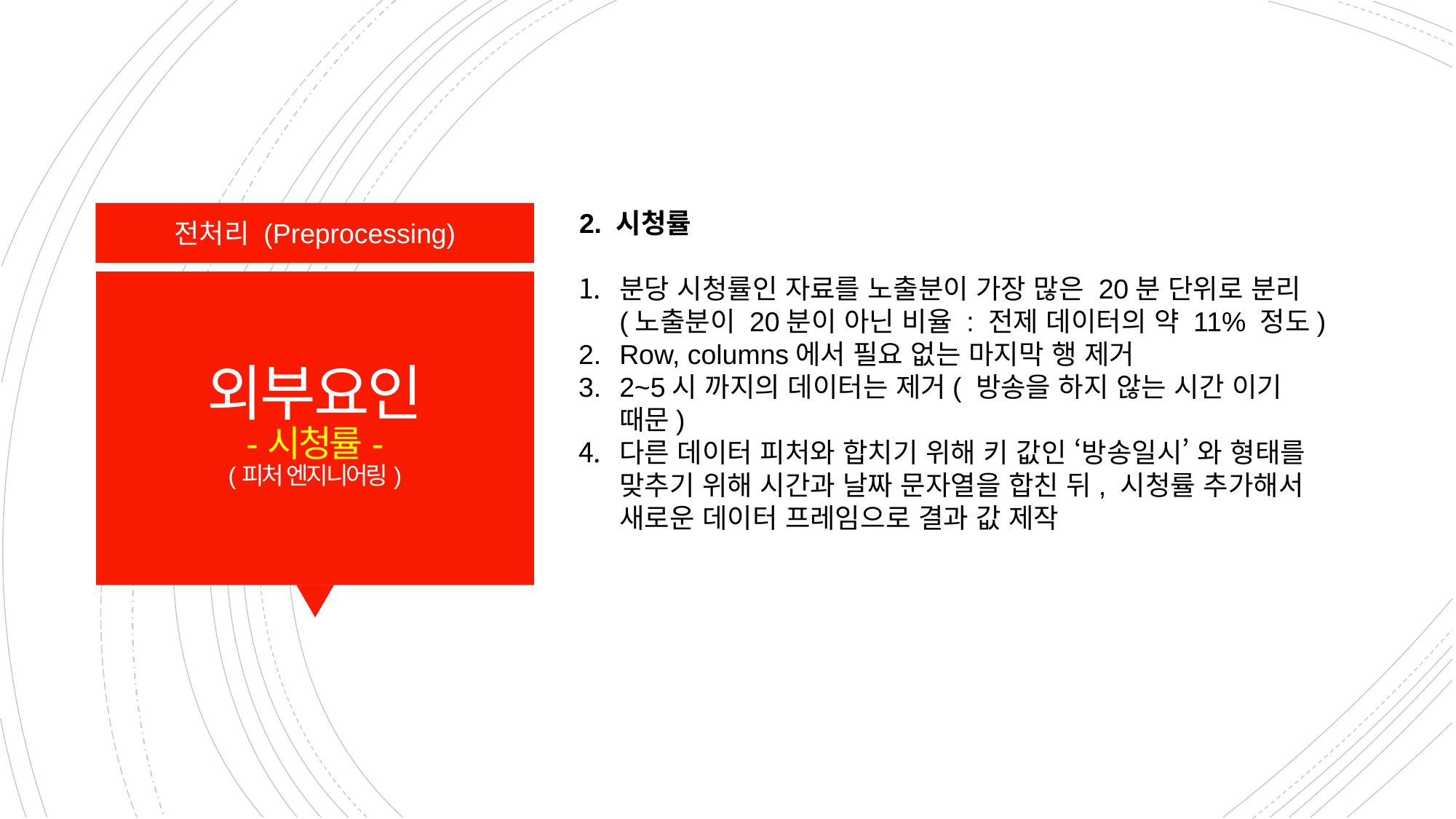

2. 시청률
전처리 (Preprocessing)
분당 시청률인 자료를 노출분이 가장 많은 20분 단위로 분리(노출분이 20분이 아닌 비율 : 전제 데이터의 약 11% 정도)
Row, columns에서 필요 없는 마지막 행 제거
2~5시 까지의 데이터는 제거( 방송을 하지 않는 시간 이기 때문)
다른 데이터 피처와 합치기 위해 키 값인 ‘방송일시’ 와 형태를 맞추기 위해 시간과 날짜 문자열을 합친 뒤, 시청률 추가해서 새로운 데이터 프레임으로 결과 값 제작

# 외부요인 -시청률- (피처 엔지니어링)